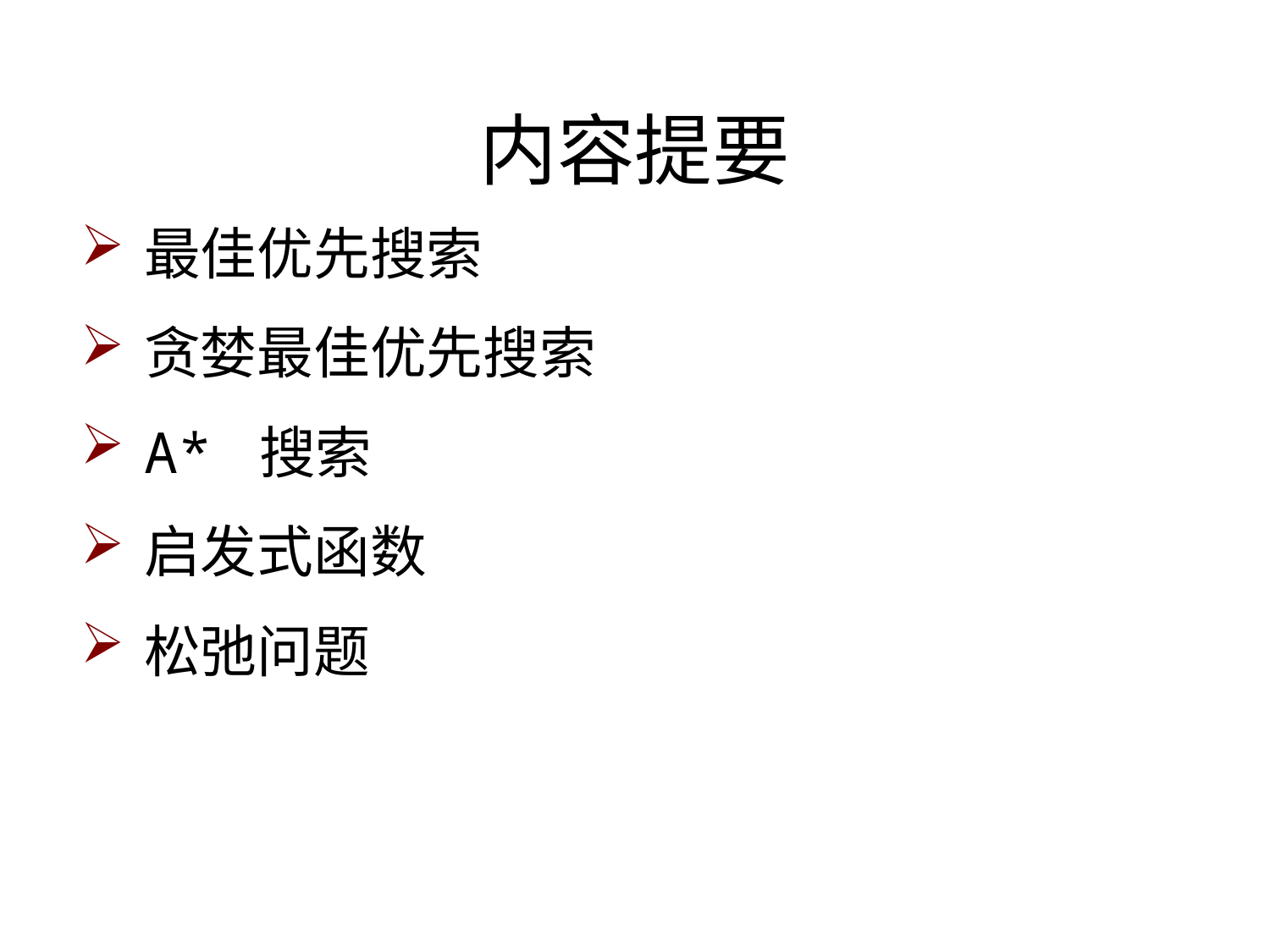

# 内容提要
最佳优先搜索
贪婪最佳优先搜索
A* 搜索
启发式函数
松弛问题